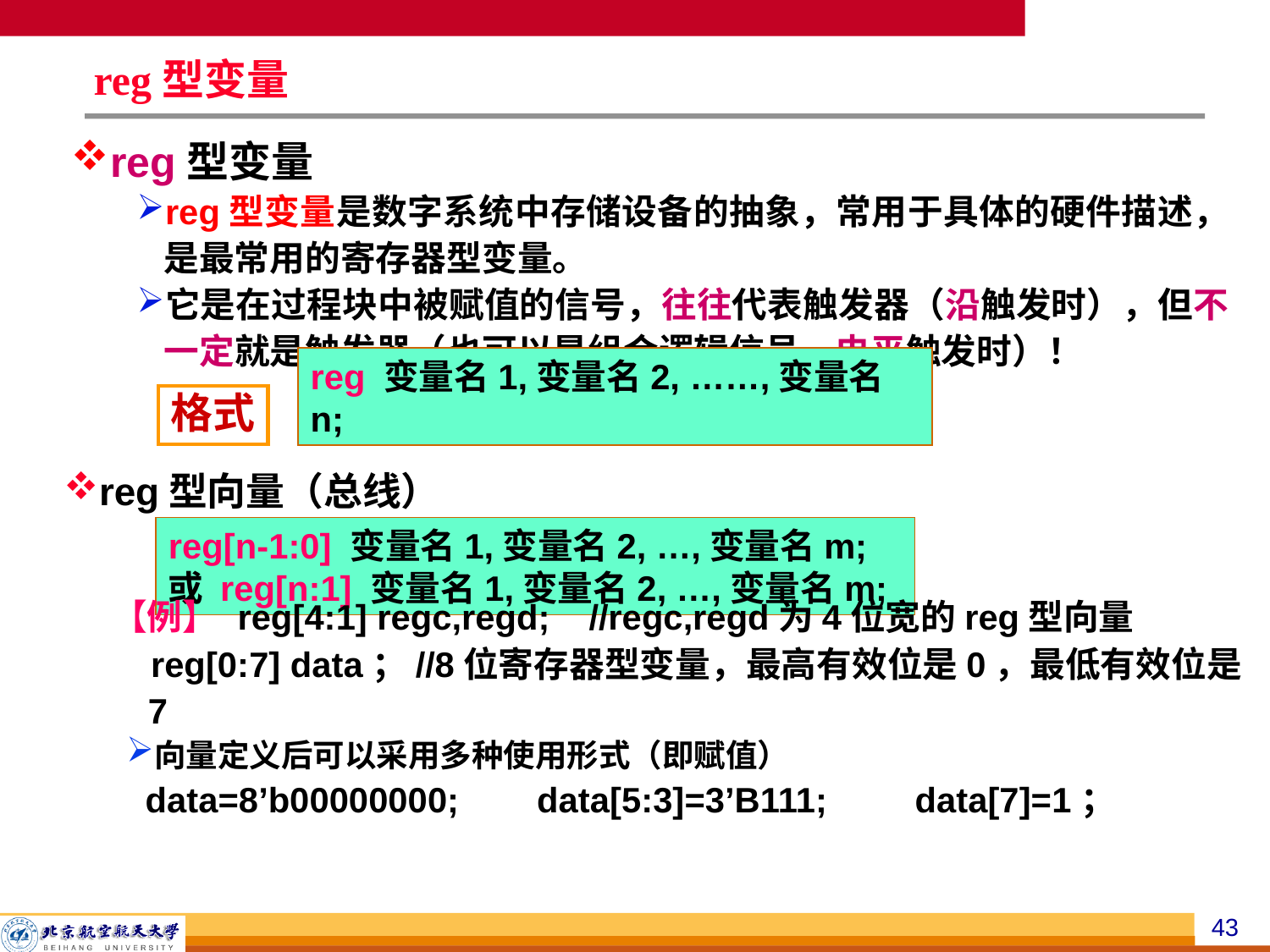

# reg型变量
reg型变量
reg型变量是数字系统中存储设备的抽象，常用于具体的硬件描述，是最常用的寄存器型变量。
它是在过程块中被赋值的信号，往往代表触发器（沿触发时），但不一定就是触发器（也可以是组合逻辑信号，电平触发时）！
格式
reg 变量名1,变量名2, ……,变量名n;
reg型向量（总线）
reg[n-1:0] 变量名1,变量名2, …,变量名m;
或 reg[n:1] 变量名1,变量名2, …,变量名m;
【例】 reg[4:1] regc,regd;    //regc,regd为4位宽的reg型向量
    reg[0:7] data；//8位寄存器型变量，最高有效位是0，最低有效位是7
向量定义后可以采用多种使用形式（即赋值）
      data=8’b00000000;        data[5:3]=3’B111;         data[7]=1；